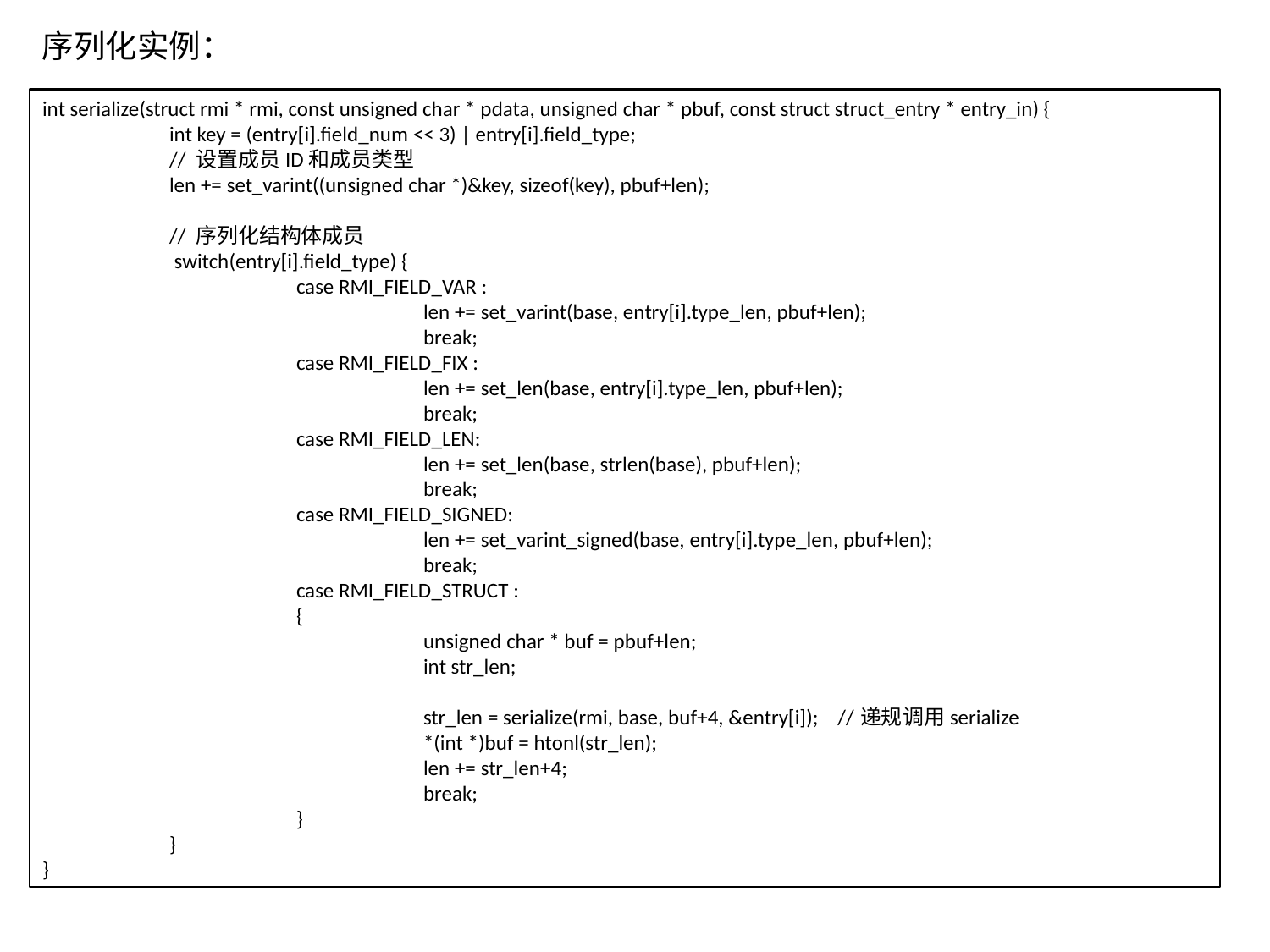

序列化实例：
int serialize(struct rmi * rmi, const unsigned char * pdata, unsigned char * pbuf, const struct struct_entry * entry_in) {
	int key = (entry[i].field_num << 3) | entry[i].field_type;
	// 设置成员ID和成员类型
	len += set_varint((unsigned char *)&key, sizeof(key), pbuf+len);

	// 序列化结构体成员
	 switch(entry[i].field_type) {
		case RMI_FIELD_VAR :
			len += set_varint(base, entry[i].type_len, pbuf+len);
			break;
		case RMI_FIELD_FIX :
			len += set_len(base, entry[i].type_len, pbuf+len);
			break;
		case RMI_FIELD_LEN:
			len += set_len(base, strlen(base), pbuf+len);
			break;
		case RMI_FIELD_SIGNED:
			len += set_varint_signed(base, entry[i].type_len, pbuf+len);
			break;
		case RMI_FIELD_STRUCT :
		{
			unsigned char * buf = pbuf+len;
			int str_len;

			str_len = serialize(rmi, base, buf+4, &entry[i]);    //递规调用serialize
			*(int *)buf = htonl(str_len);
			len += str_len+4;
			break;
		}
	}
}